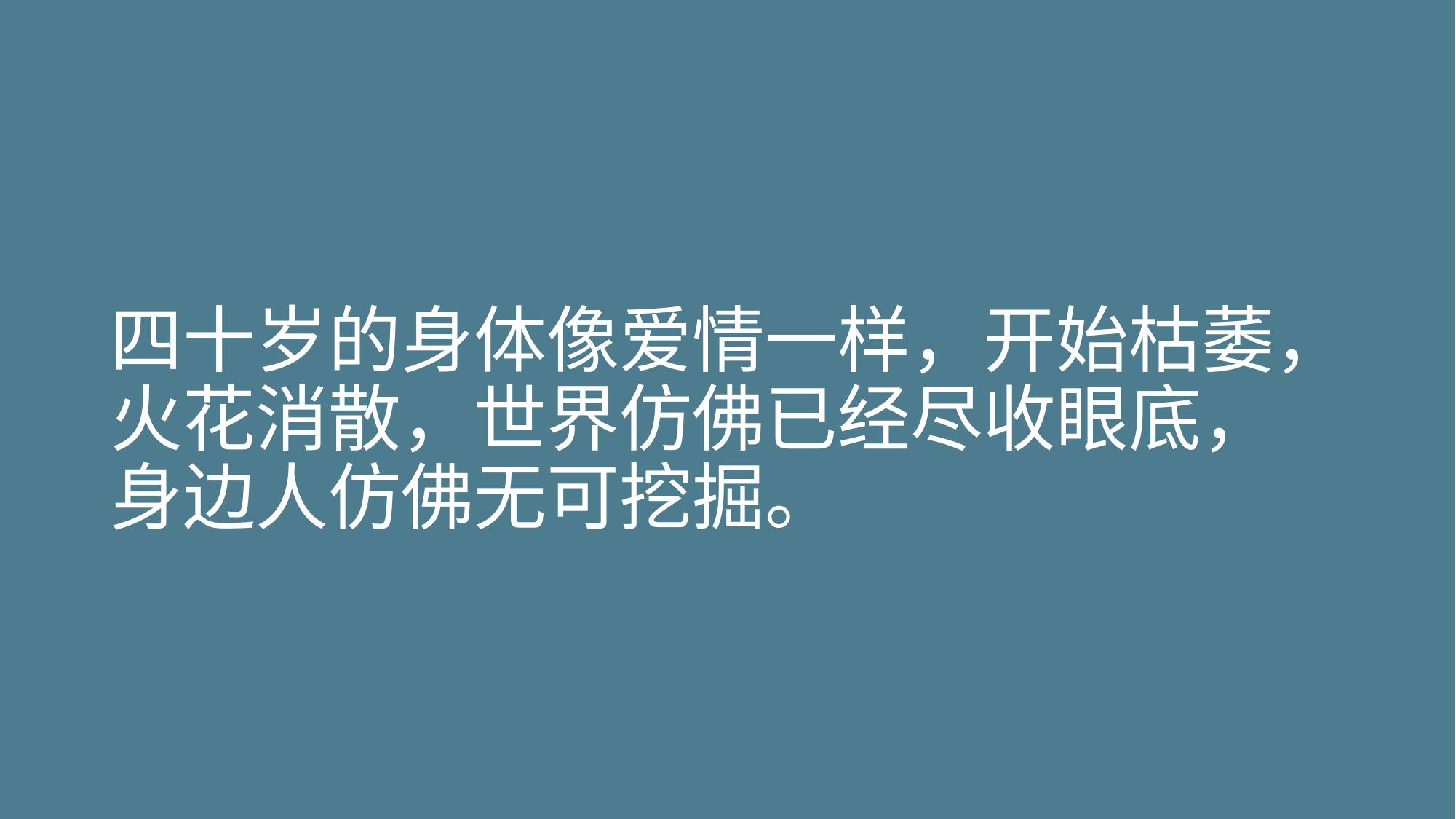

# 四十岁的身体像爱情一样，开始枯萎，火花消散，世界仿佛已经尽收眼底，身边人仿佛无可挖掘。